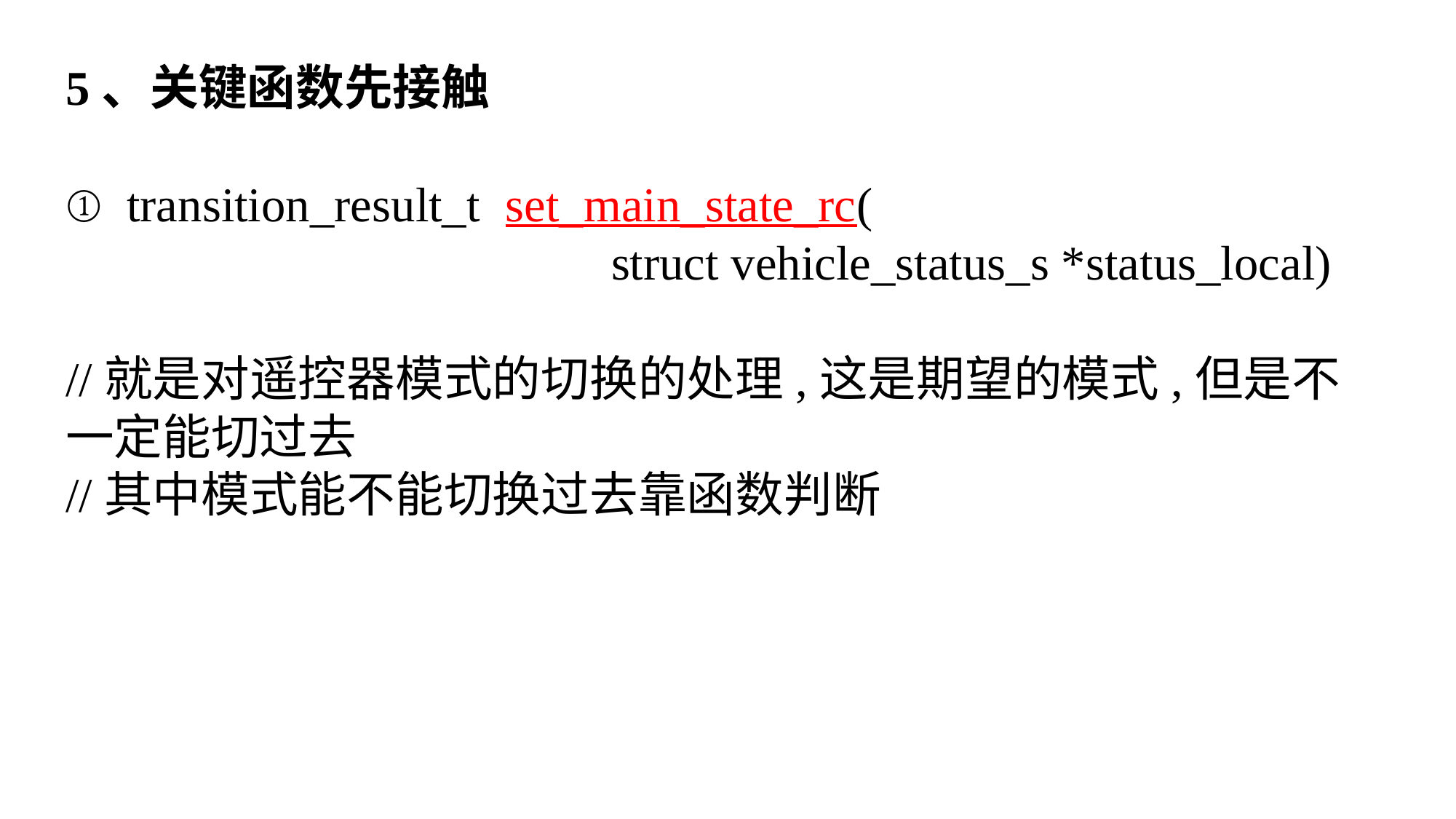

5、关键函数先接触

transition_result_t  set_main_state_rc(
					struct vehicle_status_s *status_local)

//就是对遥控器模式的切换的处理,这是期望的模式,但是不一定能切过去
//其中模式能不能切换过去靠函数判断